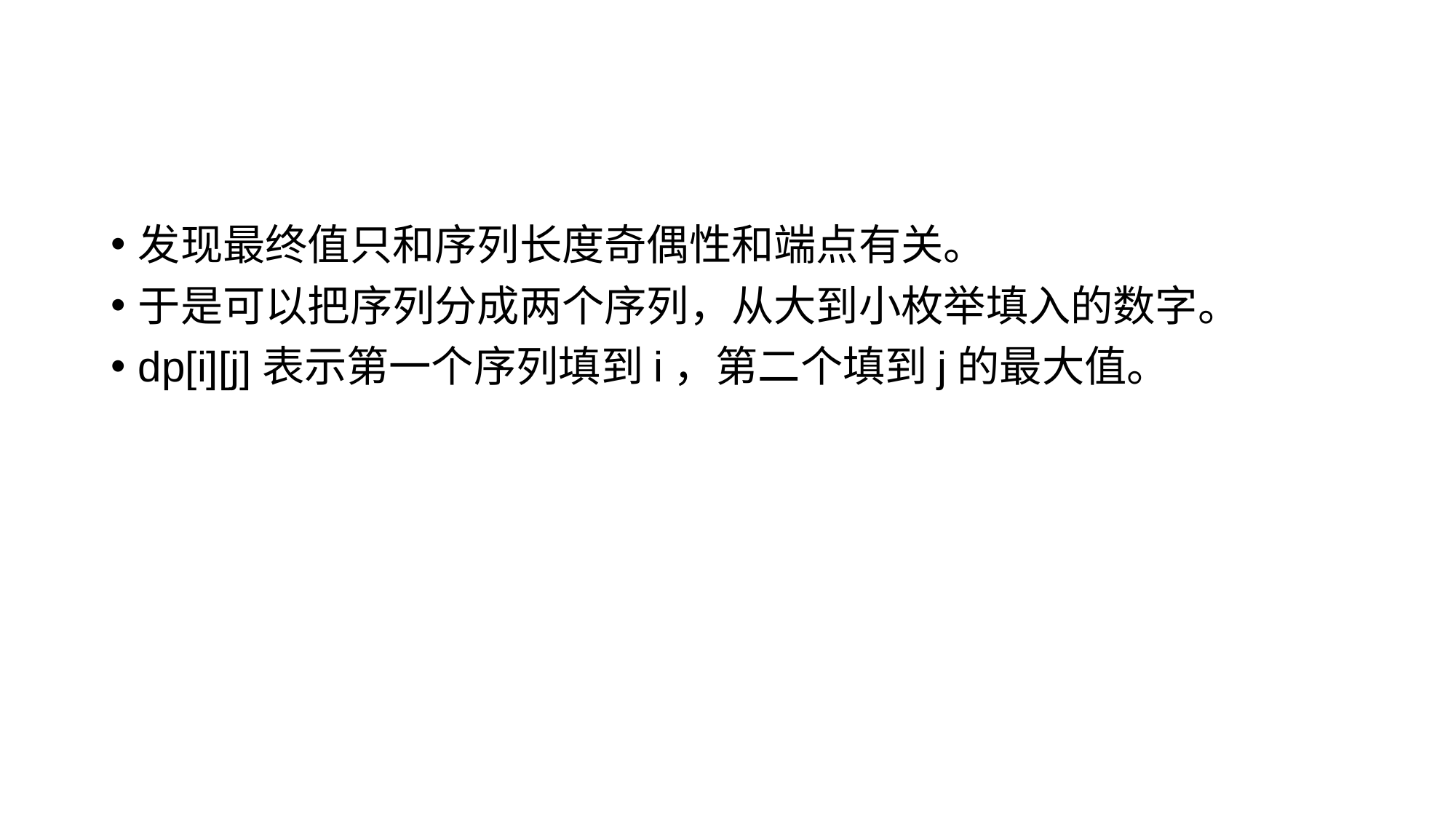

#
发现最终值只和序列长度奇偶性和端点有关。
于是可以把序列分成两个序列，从大到小枚举填入的数字。
dp[i][j]表示第一个序列填到i，第二个填到j的最大值。